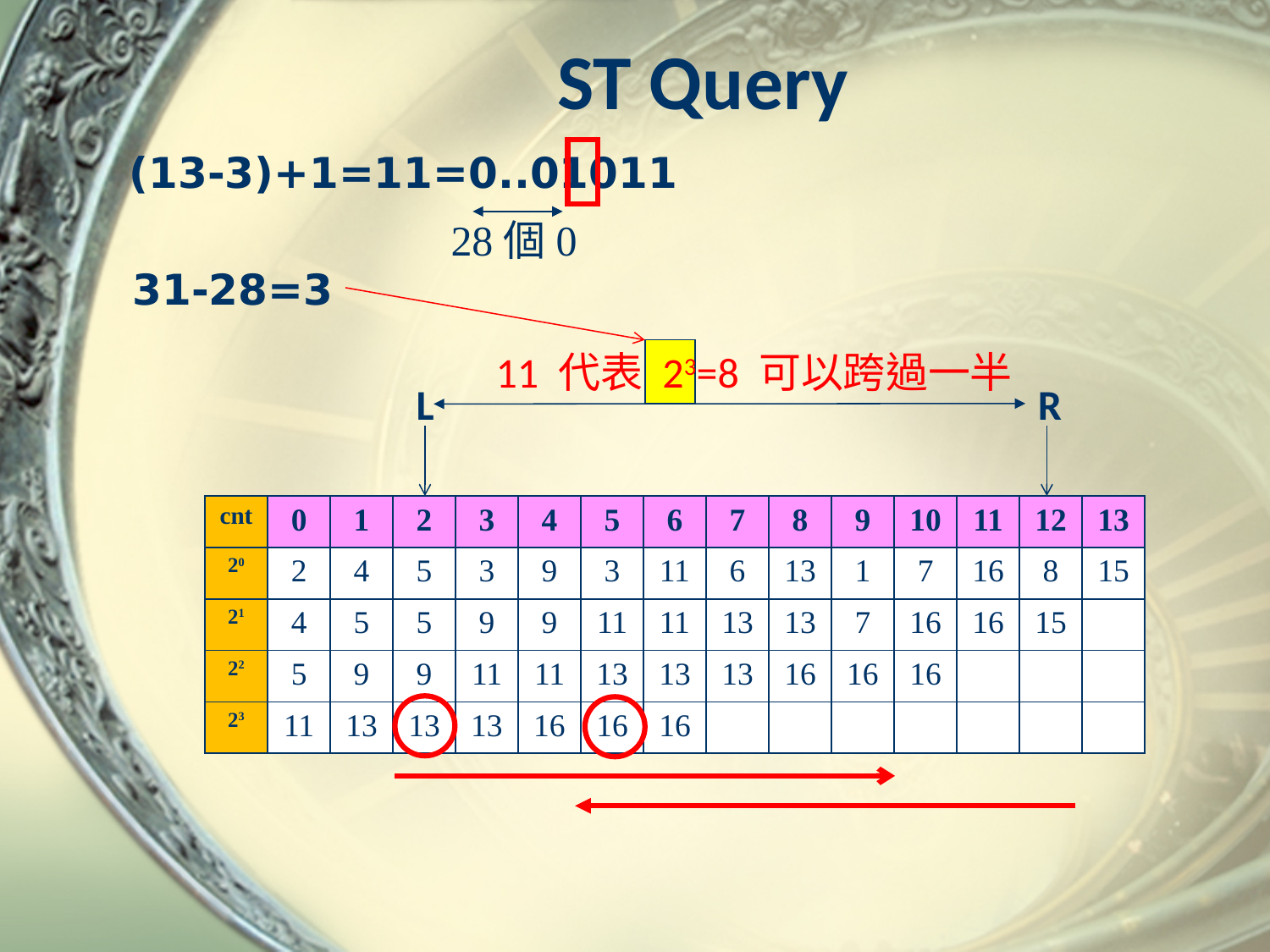

# ST Query
(13-3)+1=11=0..01011

28個0
31-28=3
11 代表 23=8 可以跨過一半

R
L
| cnt | 0 | 1 | 2 | 3 | 4 | 5 | 6 | 7 | 8 | 9 | 10 | 11 | 12 | 13 |
| --- | --- | --- | --- | --- | --- | --- | --- | --- | --- | --- | --- | --- | --- | --- |
| 20 | 2 | 4 | 5 | 3 | 9 | 3 | 11 | 6 | 13 | 1 | 7 | 16 | 8 | 15 |
| 21 | 4 | 5 | 5 | 9 | 9 | 11 | 11 | 13 | 13 | 7 | 16 | 16 | 15 |  |
| 22 | 5 | 9 | 9 | 11 | 11 | 13 | 13 | 13 | 16 | 16 | 16 |  |  |  |
| 23 | 11 | 13 | 13 | 13 | 16 | 16 | 16 |  |  |  |  |  |  |  |